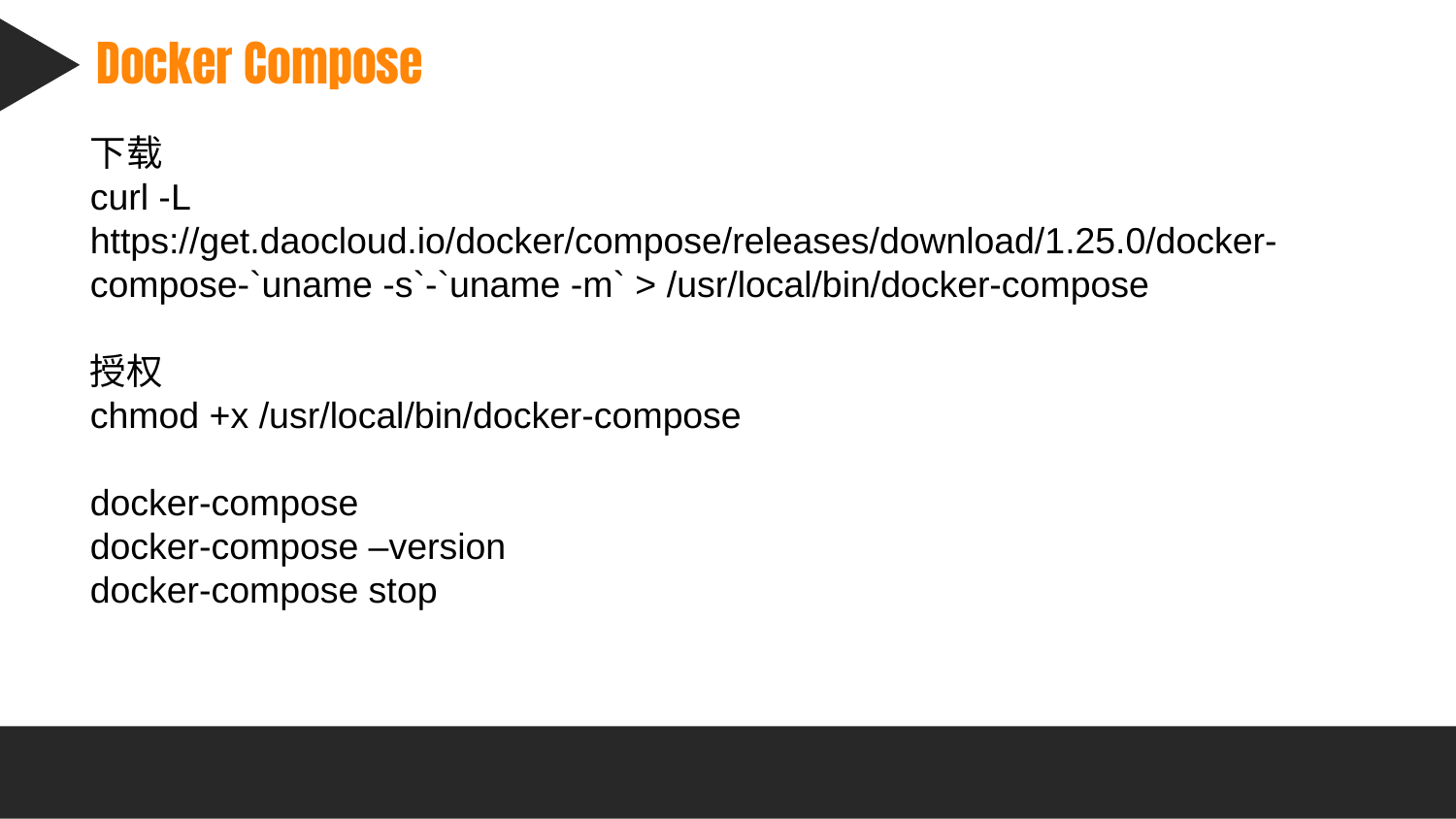

Docker Compose
下载
curl -L https://get.daocloud.io/docker/compose/releases/download/1.25.0/docker-compose-`uname -s`-`uname -m` > /usr/local/bin/docker-compose

授权
chmod +x /usr/local/bin/docker-compose

docker-compose
docker-compose –version
docker-compose stop